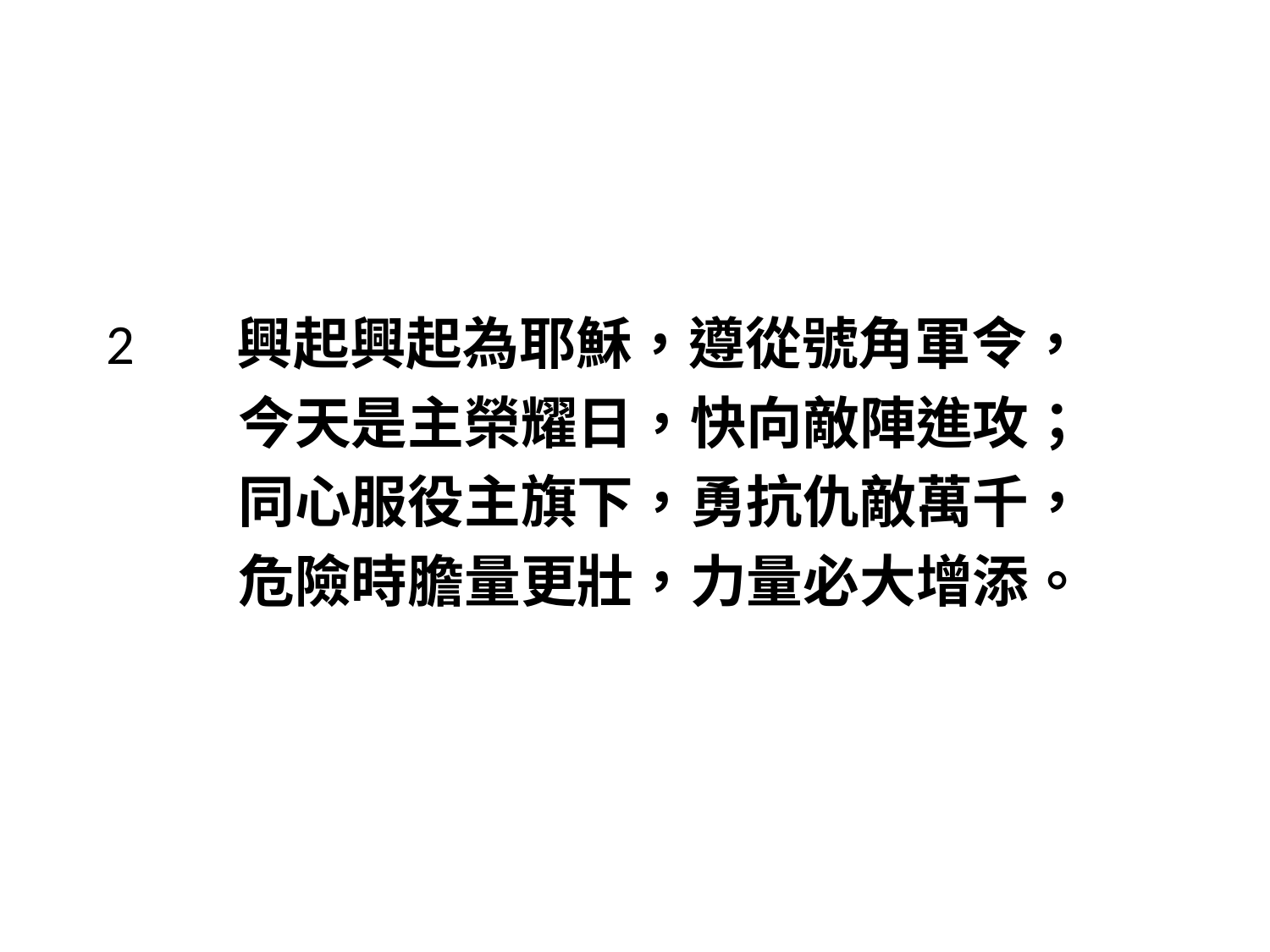

#
2       興起興起為耶穌，遵從號角軍令，
             今天是主榮耀日，快向敵陣進攻；
             同心服役主旗下，勇抗仇敵萬千，
             危險時膽量更壯，力量必大增添。